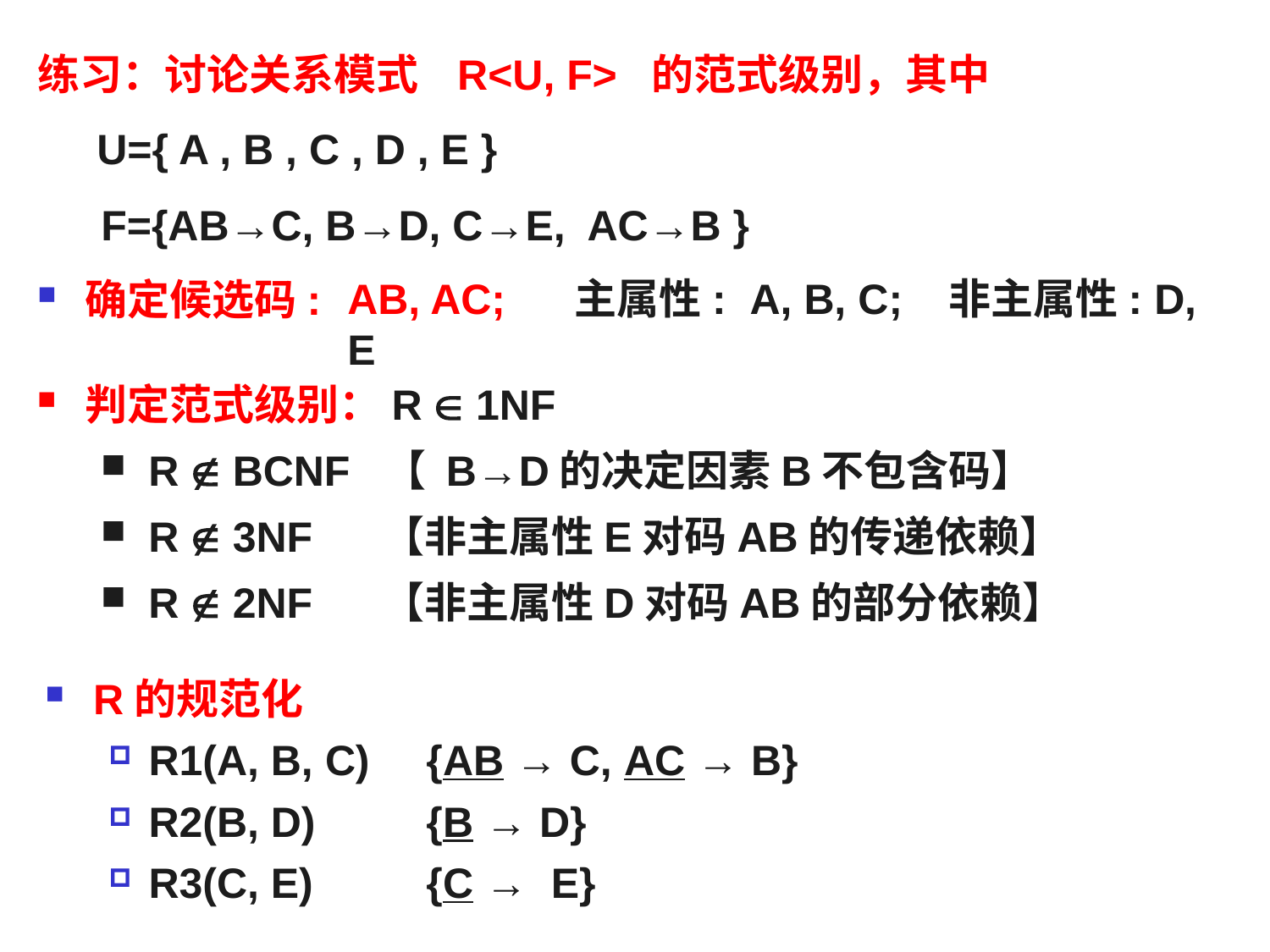

练习：讨论关系模式   R<U, F>  的范式级别，其中
     U={ A , B , C , D , E }
F={AB→C, B→D, C→E,  AC→B }
确定候选码:
AB, AC;     主属性:  A, B, C;   非主属性: D, E
判定范式级别：R ∈ 1NF
R ∉ BCNF  【 B→D的决定因素B不包含码】
R ∉ 3NF     【非主属性E对码AB的传递依赖】
R ∉ 2NF     【非主属性D对码AB的部分依赖】
R的规范化
R1(A, B, C)	  {AB → C, AC → B}
R2(B, D)	  {B → D}
R3(C, E)	  {C →  E}